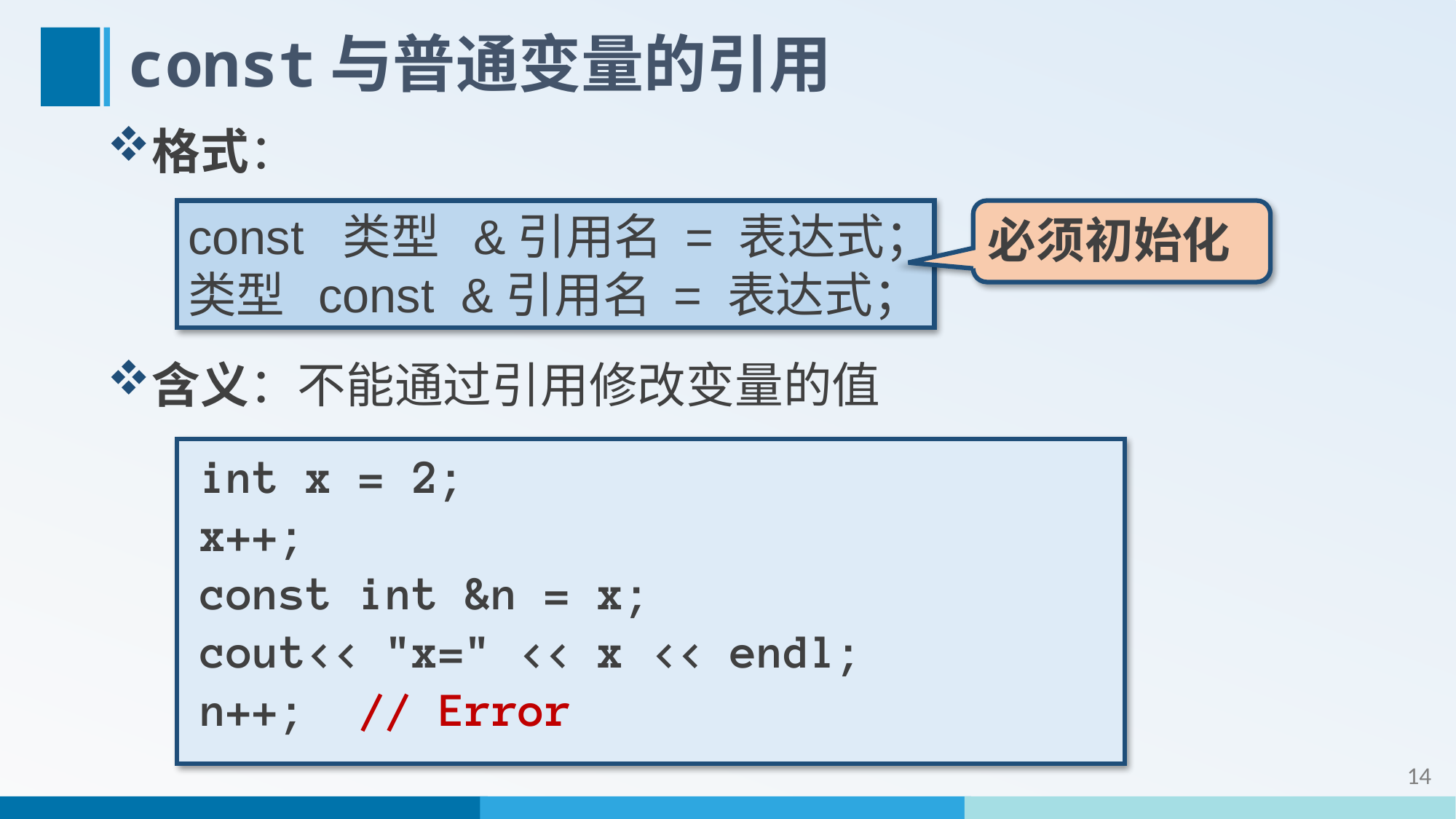

# const与普通变量的引用
格式：
const  类型  &引用名 = 表达式；
类型  const  &引用名 = 表达式；
必须初始化
含义：不能通过引用修改变量的值
int x = 2;
x++;
const int &n = x;
cout<< "x=" << x << endl;
n++;  // Error